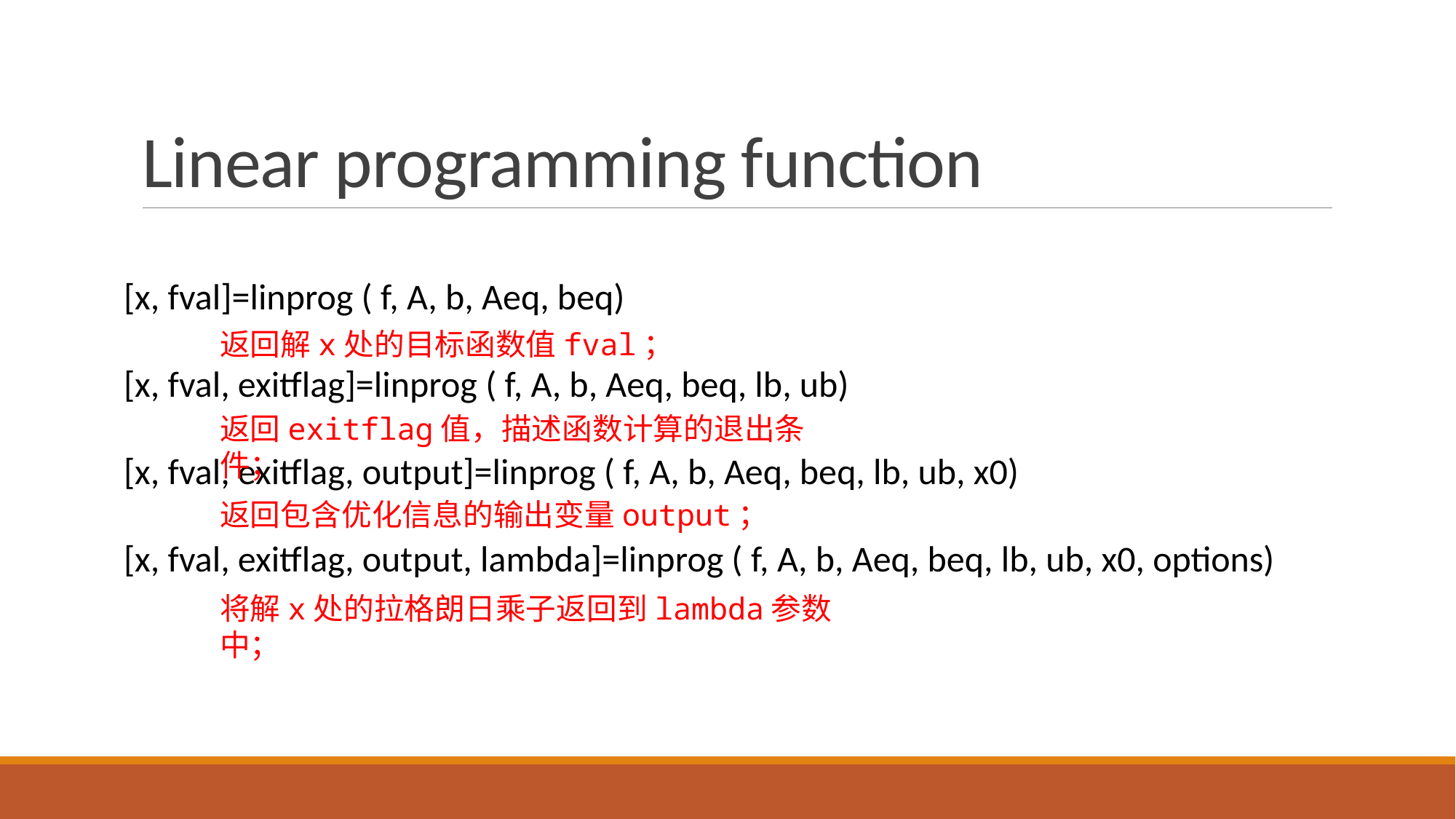

# Linear programming function
[x, fval]=linprog ( f, A, b, Aeq, beq)

[x, fval, exitflag]=linprog ( f, A, b, Aeq, beq, lb, ub)

[x, fval, exitflag, output]=linprog ( f, A, b, Aeq, beq, lb, ub, x0)

[x, fval, exitflag, output, lambda]=linprog ( f, A, b, Aeq, beq, lb, ub, x0, options)

返回解x处的目标函数值fval；
返回exitflag值，描述函数计算的退出条件；
返回包含优化信息的输出变量output；
将解x处的拉格朗日乘子返回到lambda参数中；